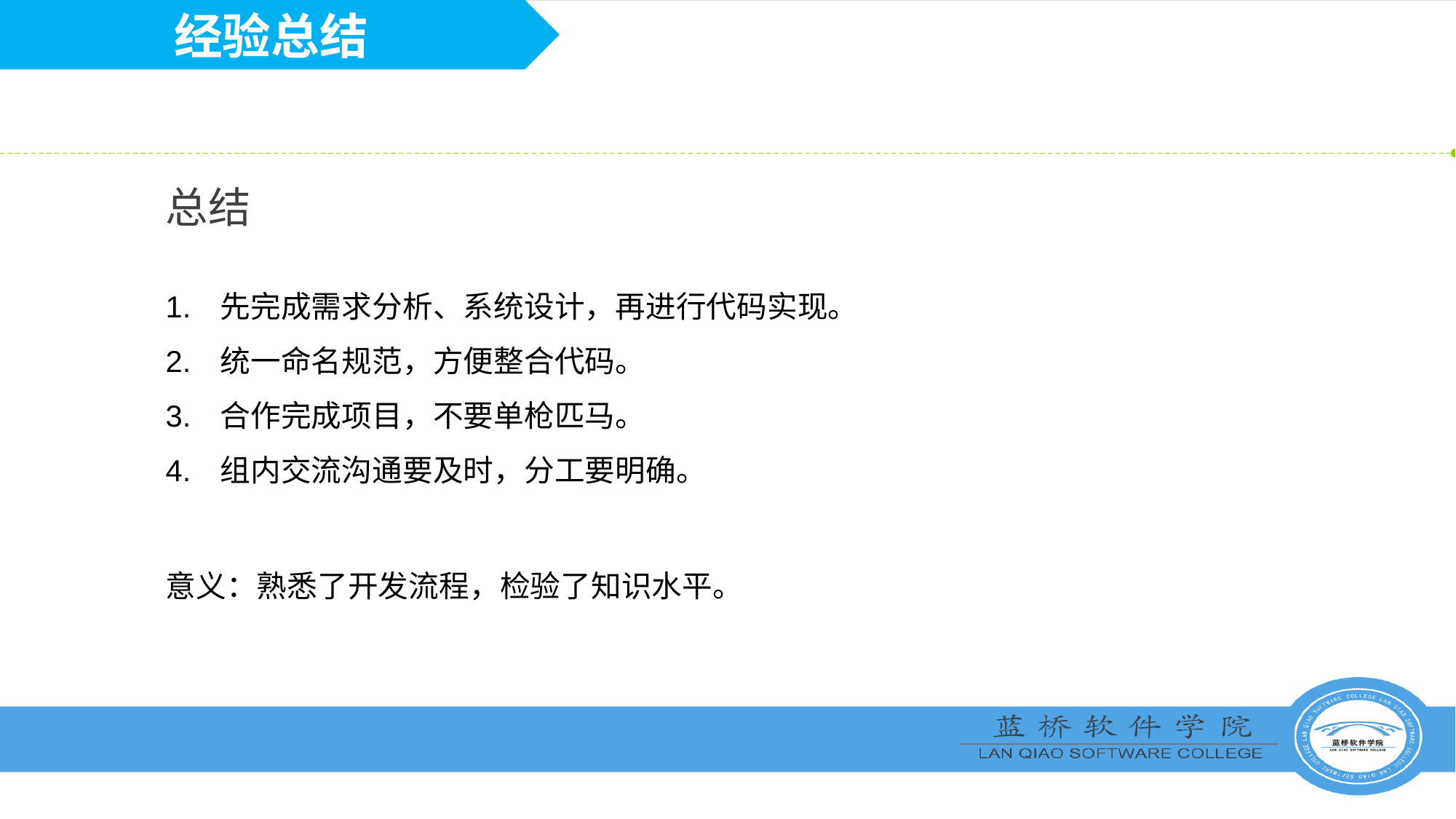

经验总结
总结
先完成需求分析、系统设计，再进行代码实现。
统一命名规范，方便整合代码。
合作完成项目，不要单枪匹马。
组内交流沟通要及时，分工要明确。

意义：熟悉了开发流程，检验了知识水平。